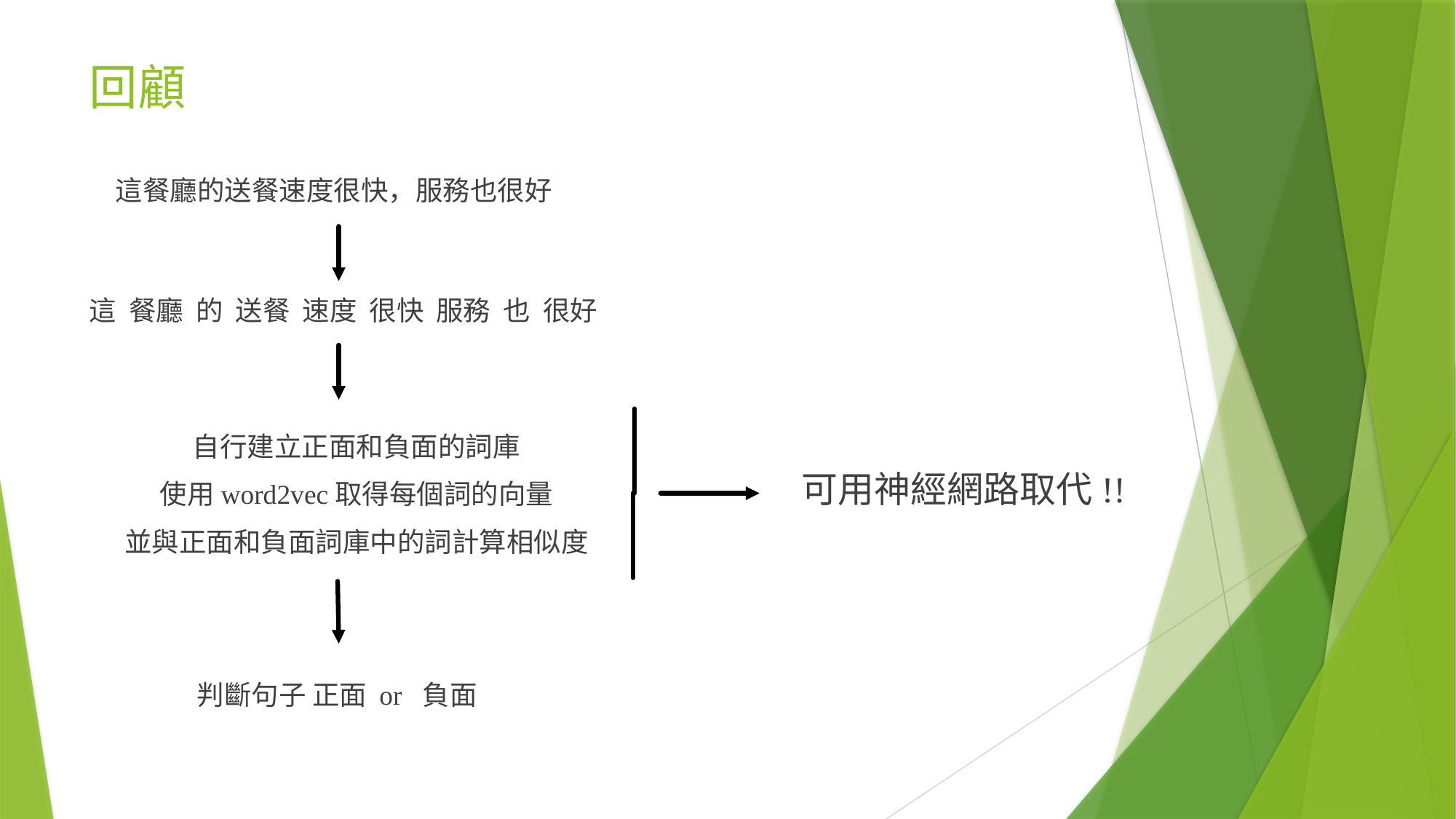

# 回顧
這餐廳的送餐速度很快，服務也很好
這  餐廳  的  送餐  速度  很快  服務  也  很好
自行建立正面和負面的詞庫
使用word2vec取得每個詞的向量
並與正面和負面詞庫中的詞計算相似度

可用神經網路取代!!
判斷句子 正面 or  負面